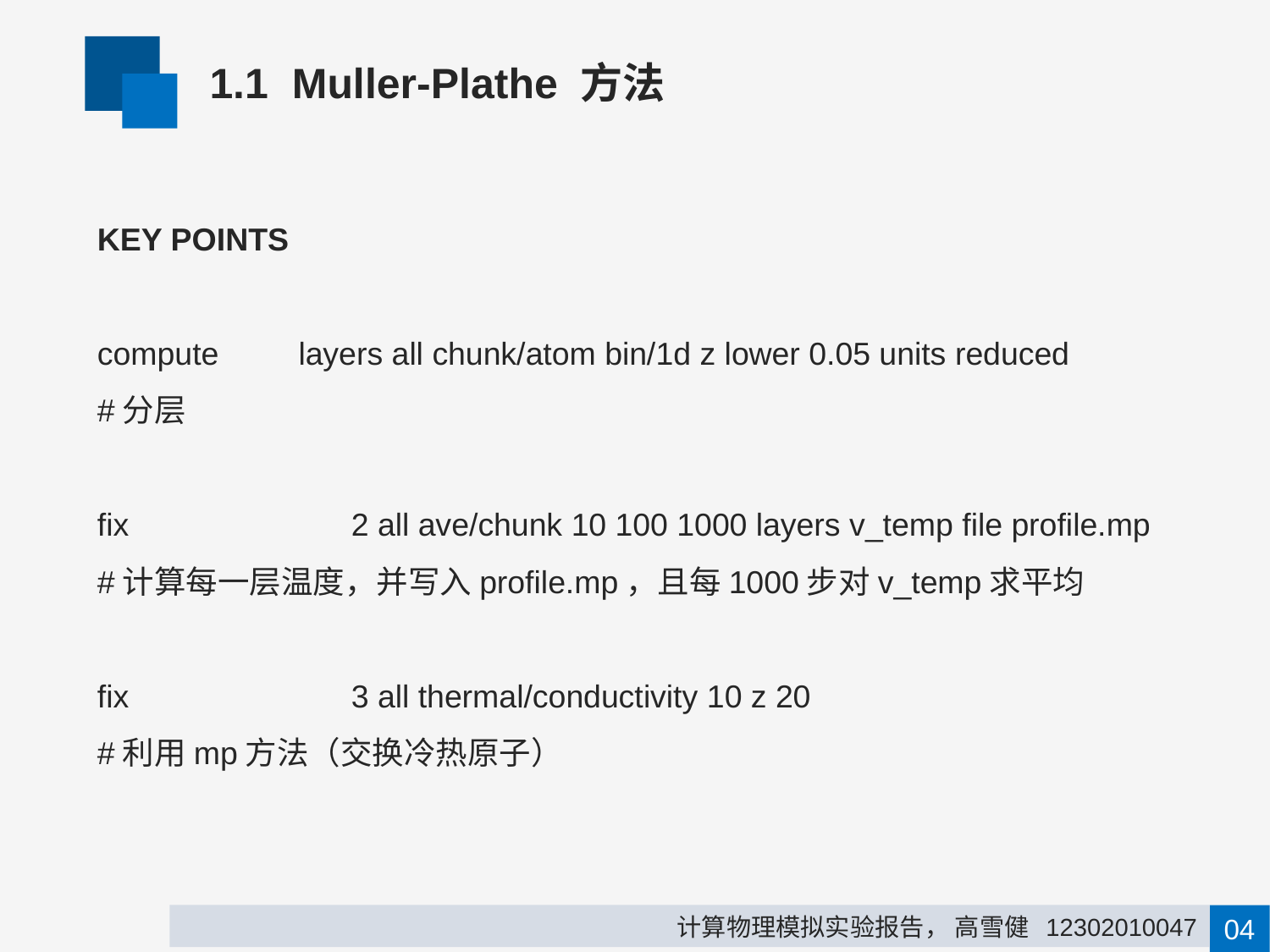

1.1  Muller-Plathe 方法
KEY POINTS

compute         layers all chunk/atom bin/1d z lower 0.05 units reduced
#分层

fix		2 all ave/chunk 10 100 1000 layers v_temp file profile.mp
#计算每一层温度，并写入profile.mp，且每1000步对v_temp求平均

fix		3 all thermal/conductivity 10 z 20
#利用mp方法（交换冷热原子）
计算物理模拟实验报告， 高雪健  12302010047
04